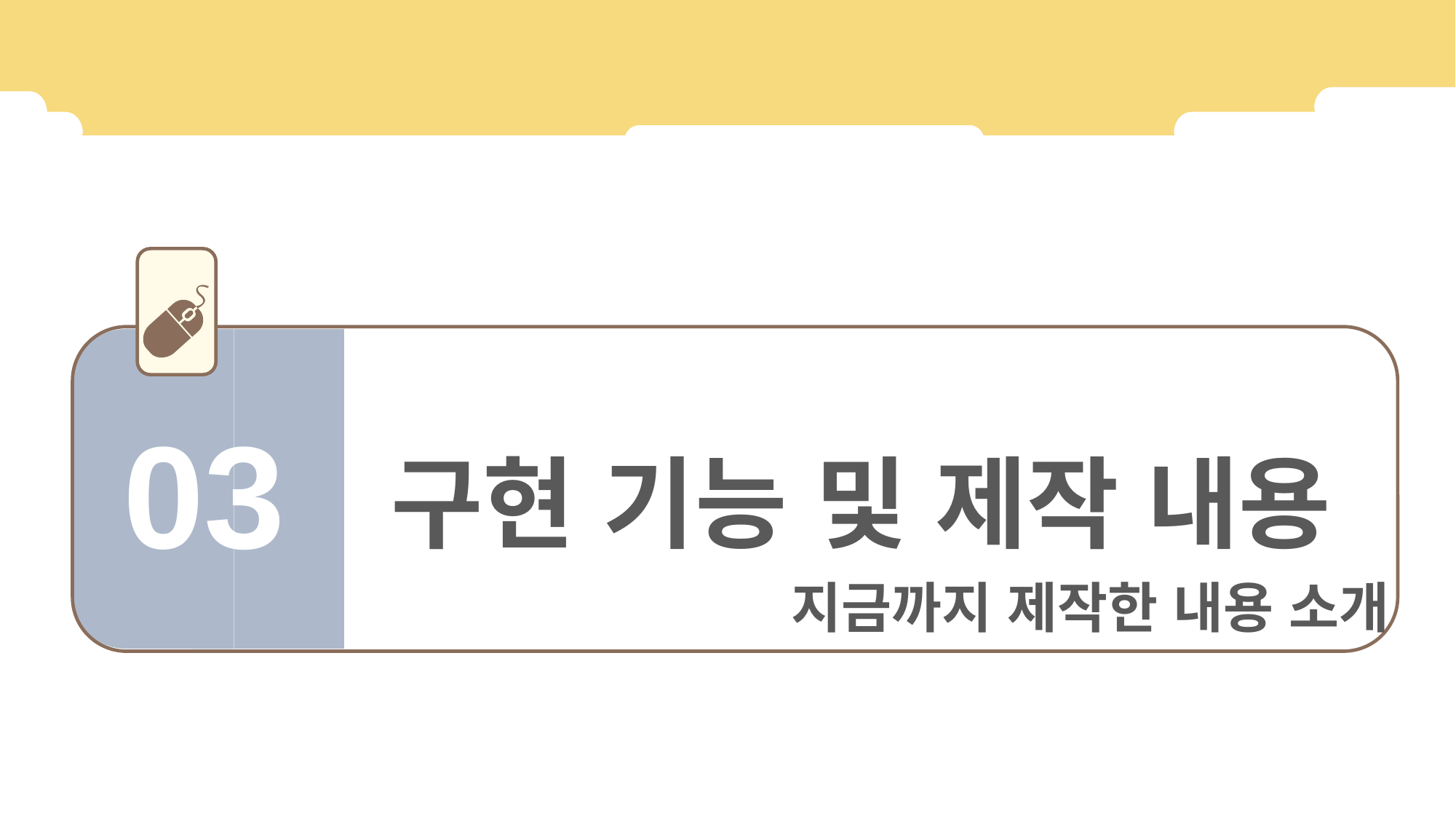

구현 기능 및 제작 내용
03
지금까지 제작한 내용 소개